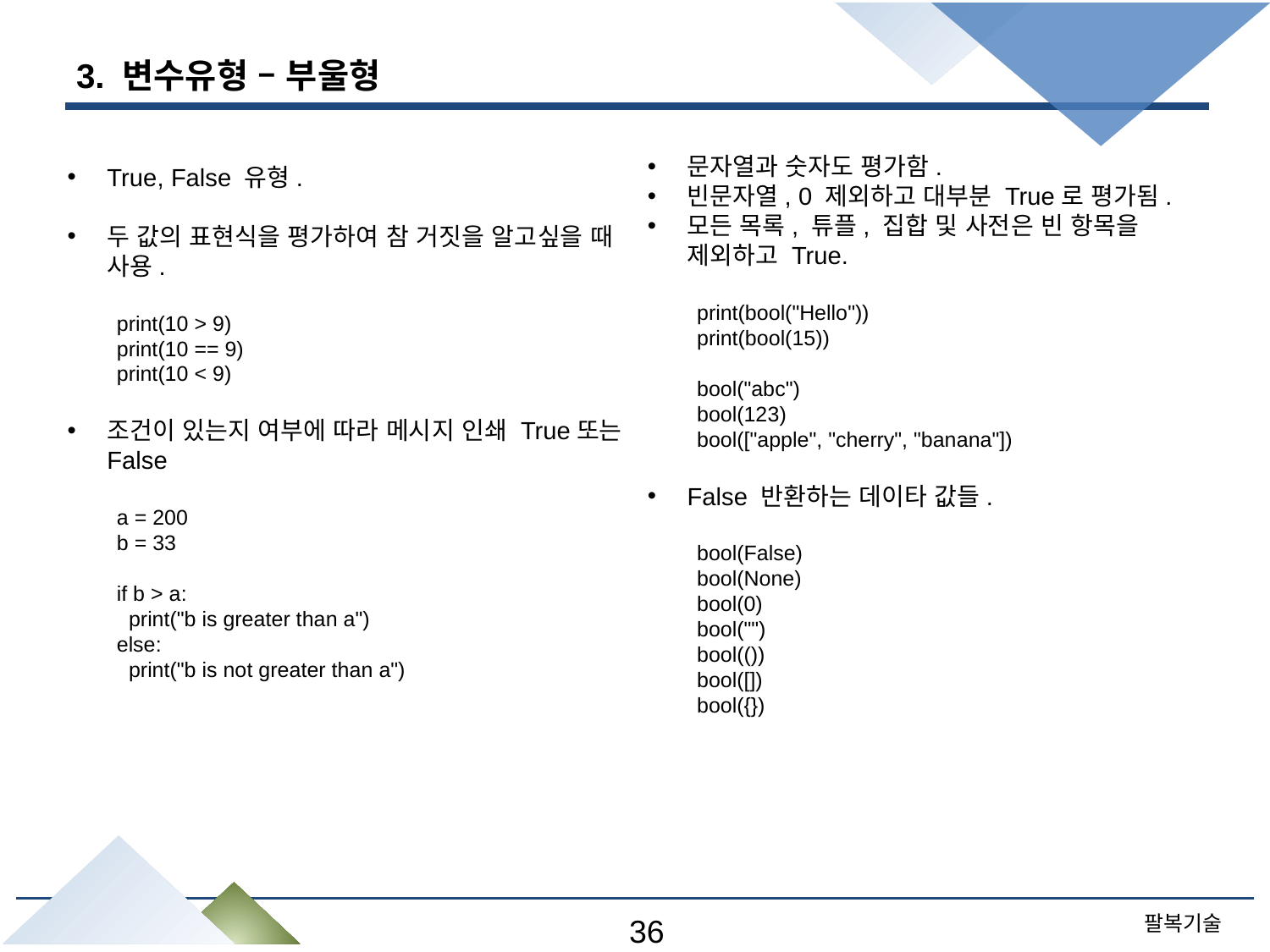

# 3. 변수유형 – 부울형
문자열과 숫자도 평가함.
빈문자열, 0 제외하고 대부분 True로 평가됨.
모든 목록, 튜플, 집합 및 사전은 빈 항목을 제외하고 True.

print(bool("Hello"))
print(bool(15))

bool("abc")
bool(123)
bool(["apple", "cherry", "banana"])

False 반환하는 데이타 값들.

bool(False)
bool(None)
bool(0)
bool("")
bool(())
bool([])
bool({})
True, False 유형.

두 값의 표현식을 평가하여 참 거짓을 알고싶을 때 사용.

print(10 > 9)
print(10 == 9)
print(10 < 9)

조건이 있는지 여부에 따라 메시지 인쇄 True또는 False

a = 200
b = 33

if b > a:
  print("b is greater than a")
else:
  print("b is not greater than a")

36